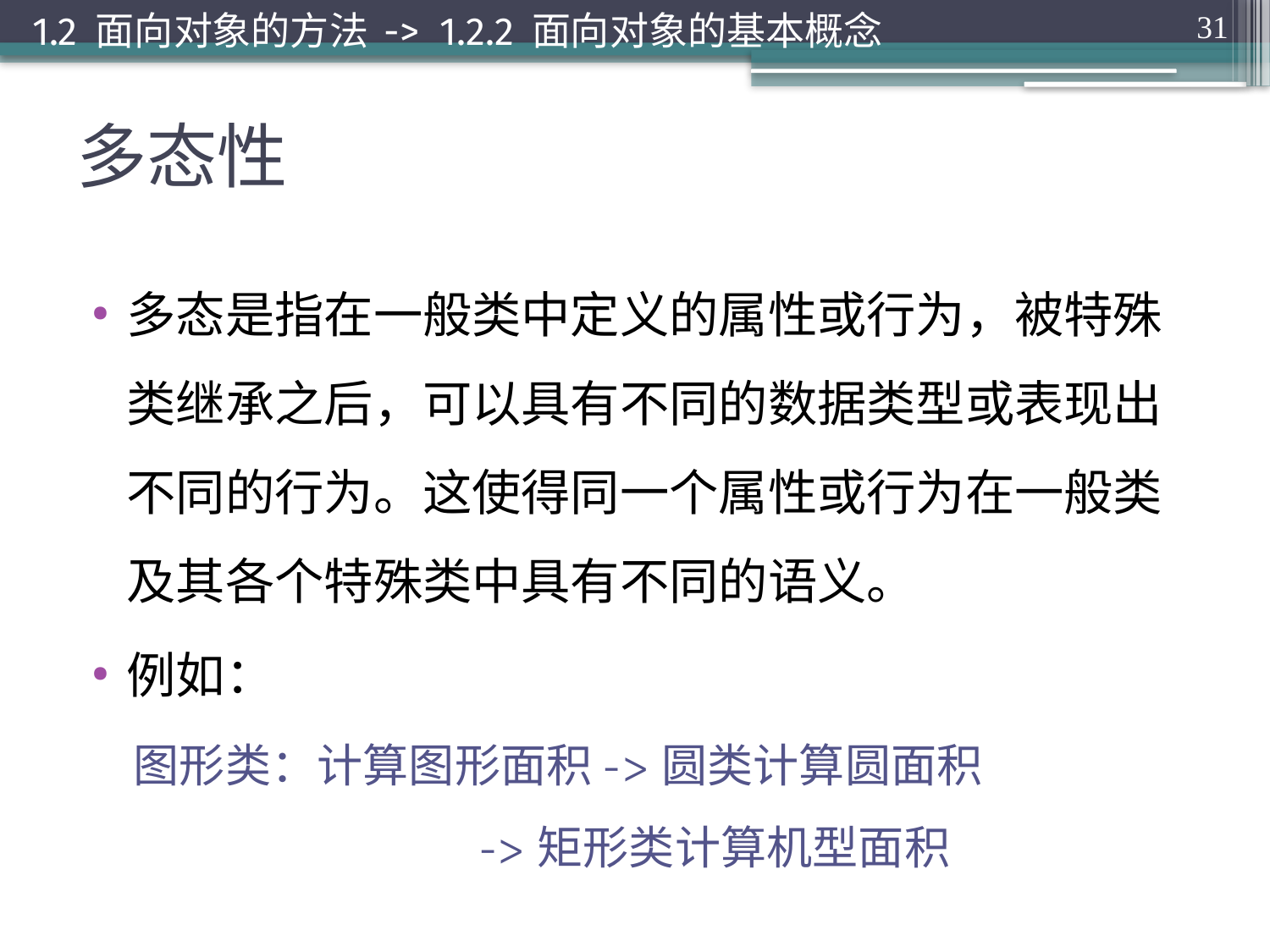

1.2 面向对象的方法 ->  1.2.2 面向对象的基本概念
31
# 多态性
多态是指在一般类中定义的属性或行为，被特殊类继承之后，可以具有不同的数据类型或表现出不同的行为。这使得同一个属性或行为在一般类及其各个特殊类中具有不同的语义。
例如：
图形类：计算图形面积->圆类计算圆面积
                             ->矩形类计算机型面积